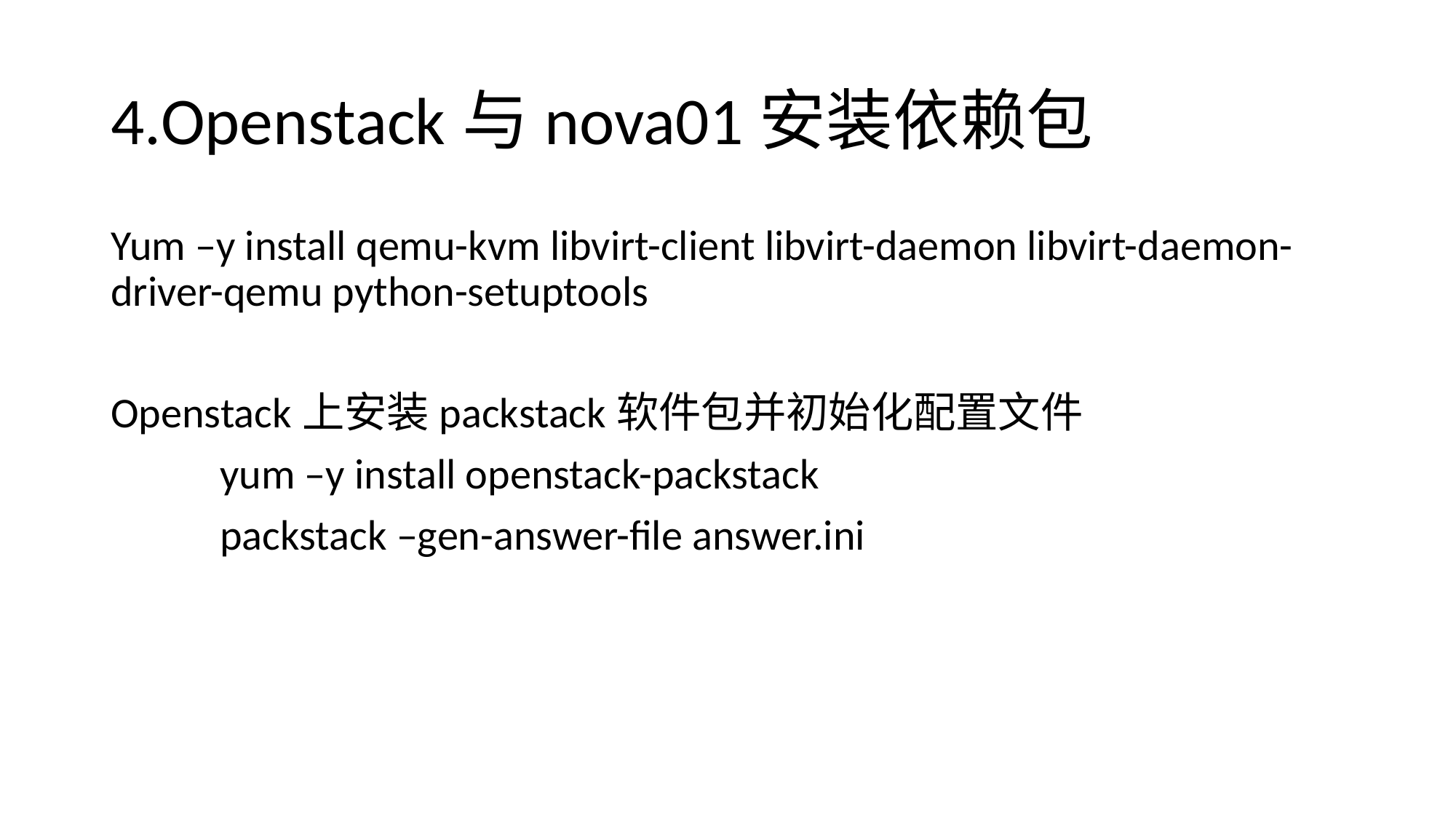

# 4.Openstack与nova01安装依赖包
Yum –y install qemu-kvm libvirt-client libvirt-daemon libvirt-daemon-driver-qemu python-setuptools

Openstack上安装packstack软件包并初始化配置文件
	yum –y install openstack-packstack
	packstack –gen-answer-file answer.ini